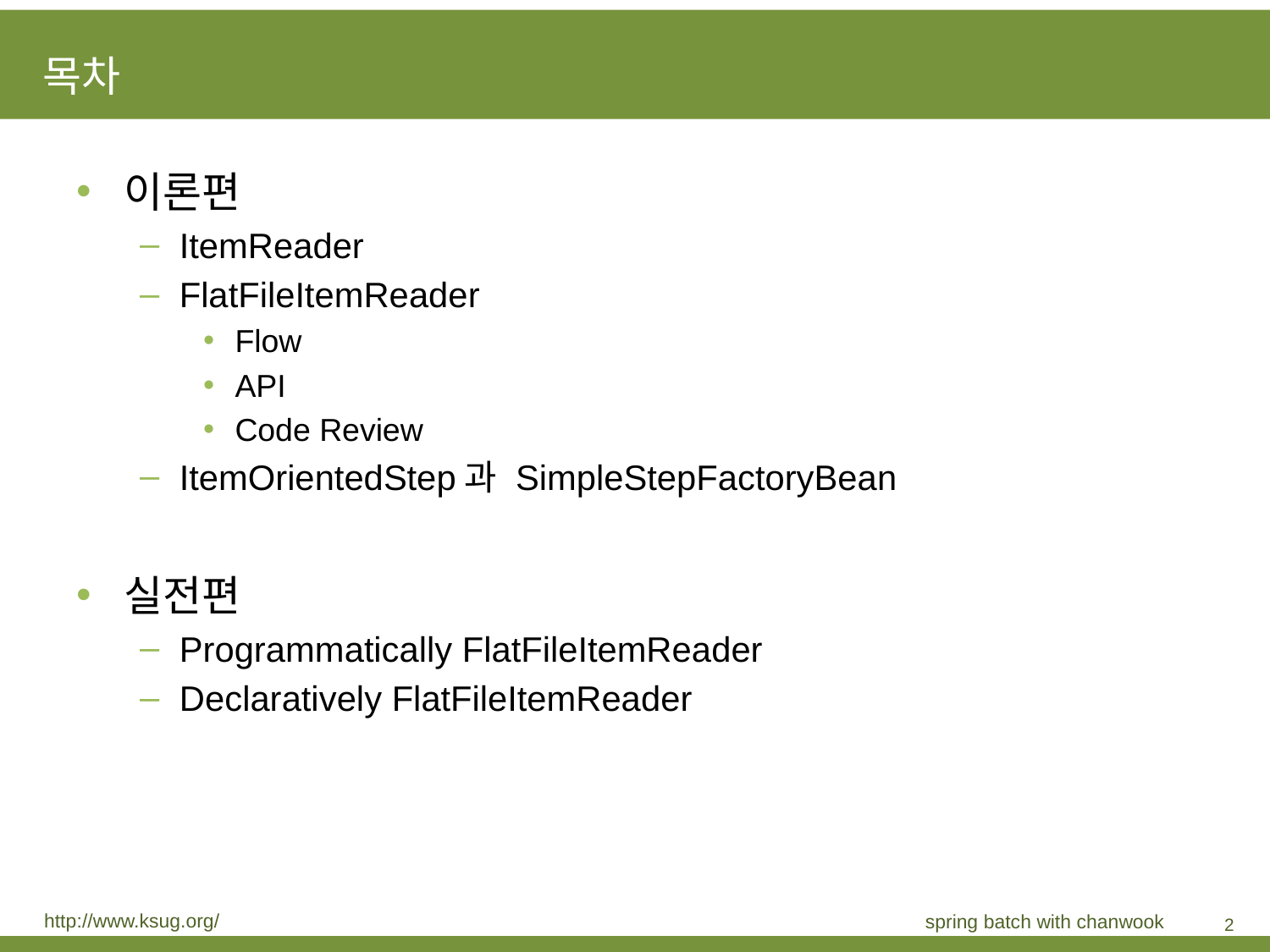

# 목차
이론편
ItemReader
FlatFileItemReader
Flow
API
Code Review
ItemOrientedStep과 SimpleStepFactoryBean

실전편
Programmatically FlatFileItemReader
Declaratively FlatFileItemReader

http://www.ksug.org/
spring batch with chanwook
2